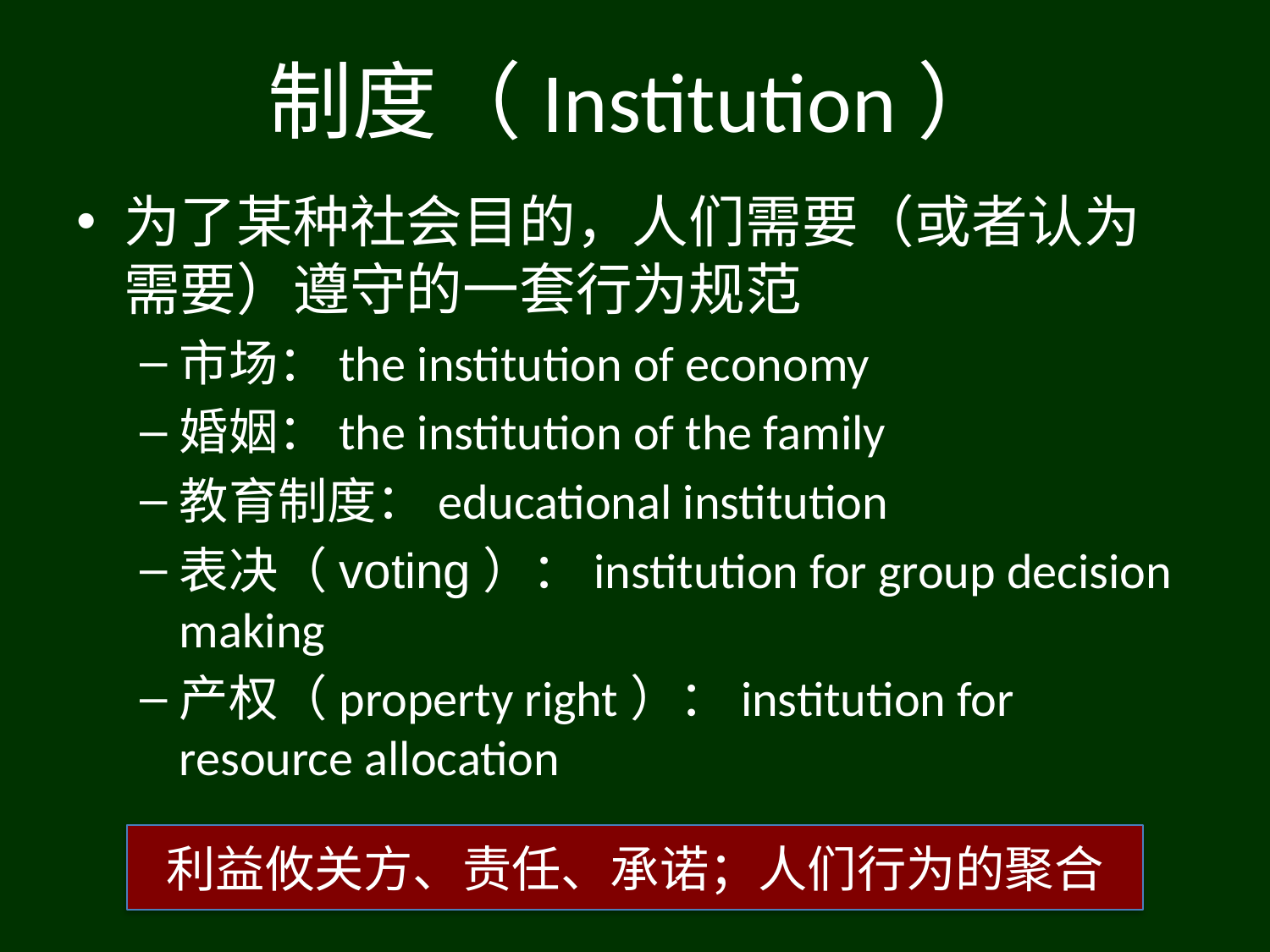

# 制度（Institution）
为了某种社会目的，人们需要（或者认为需要）遵守的一套行为规范
市场：the institution of economy
婚姻：the institution of the family
教育制度：educational institution
表决（voting）：institution for group decision making
产权（property right）：institution for resource allocation
…
利益攸关方、责任、承诺；人们行为的聚合